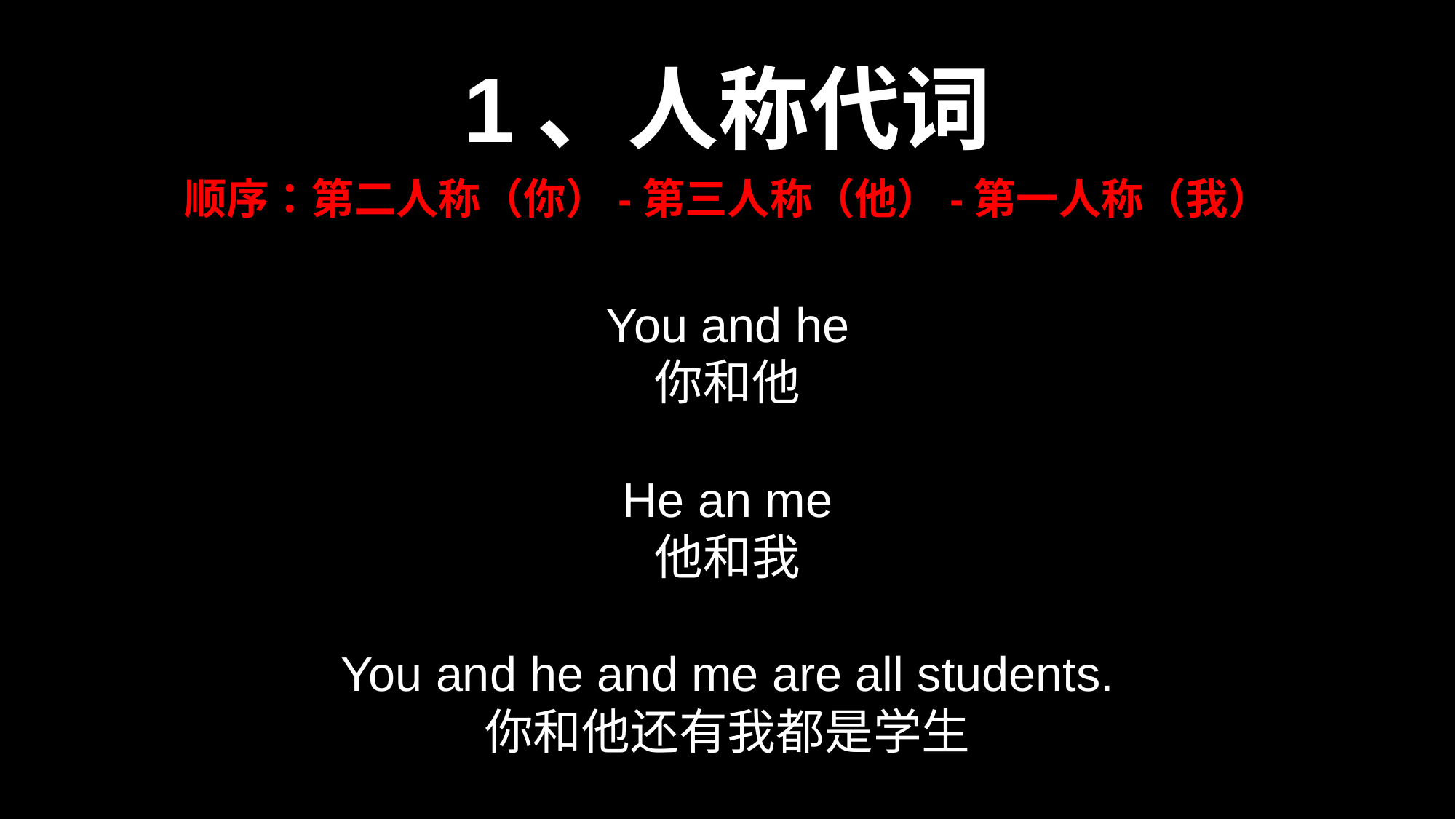

1、人称代词
顺序：第二人称（你）-第三人称（他）-第一人称（我）
You and he
你和他

He an me
他和我

You and he and me are all students.
你和他还有我都是学生